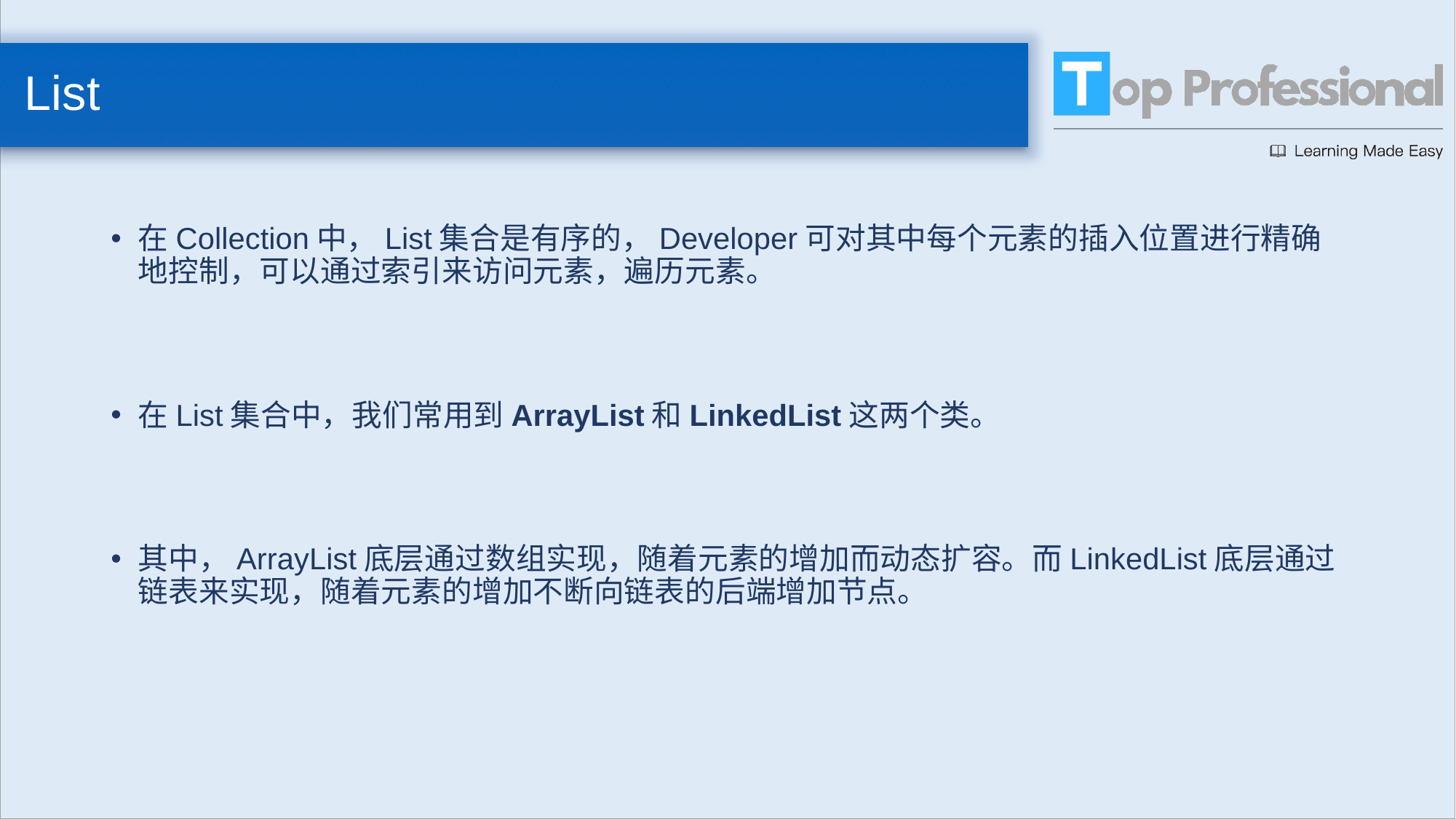

# List
在Collection中，List集合是有序的，Developer可对其中每个元素的插入位置进行精确地控制，可以通过索引来访问元素，遍历元素。

在List集合中，我们常用到ArrayList和LinkedList这两个类。

其中，ArrayList底层通过数组实现，随着元素的增加而动态扩容。而LinkedList底层通过链表来实现，随着元素的增加不断向链表的后端增加节点。